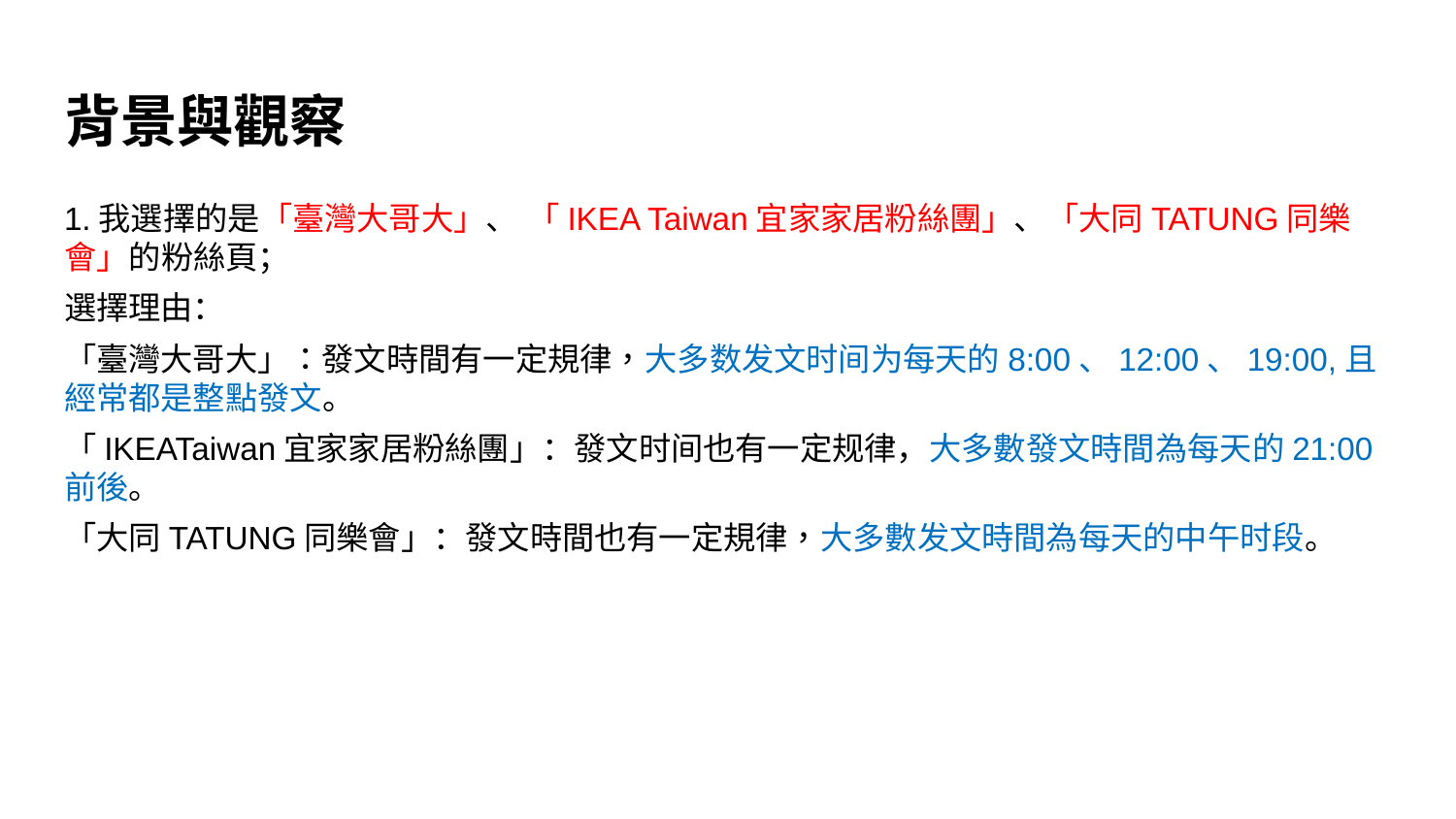

# 背景與觀察
1.我選擇的是「臺灣大哥大」、 「IKEA Taiwan宜家家居粉絲團」、「大同TATUNG同樂會」的粉絲頁；
選擇理由：
「臺灣大哥大」：發文時間有一定規律，大多数发文时间为每天的8:00、12:00、19:00,且經常都是整點發文。
「IKEATaiwan宜家家居粉絲團」：發文时间也有一定规律，大多數發文時間為每天的21:00前後。
「大同TATUNG同樂會」：發文時間也有一定規律，大多數发文時間為每天的中午时段。